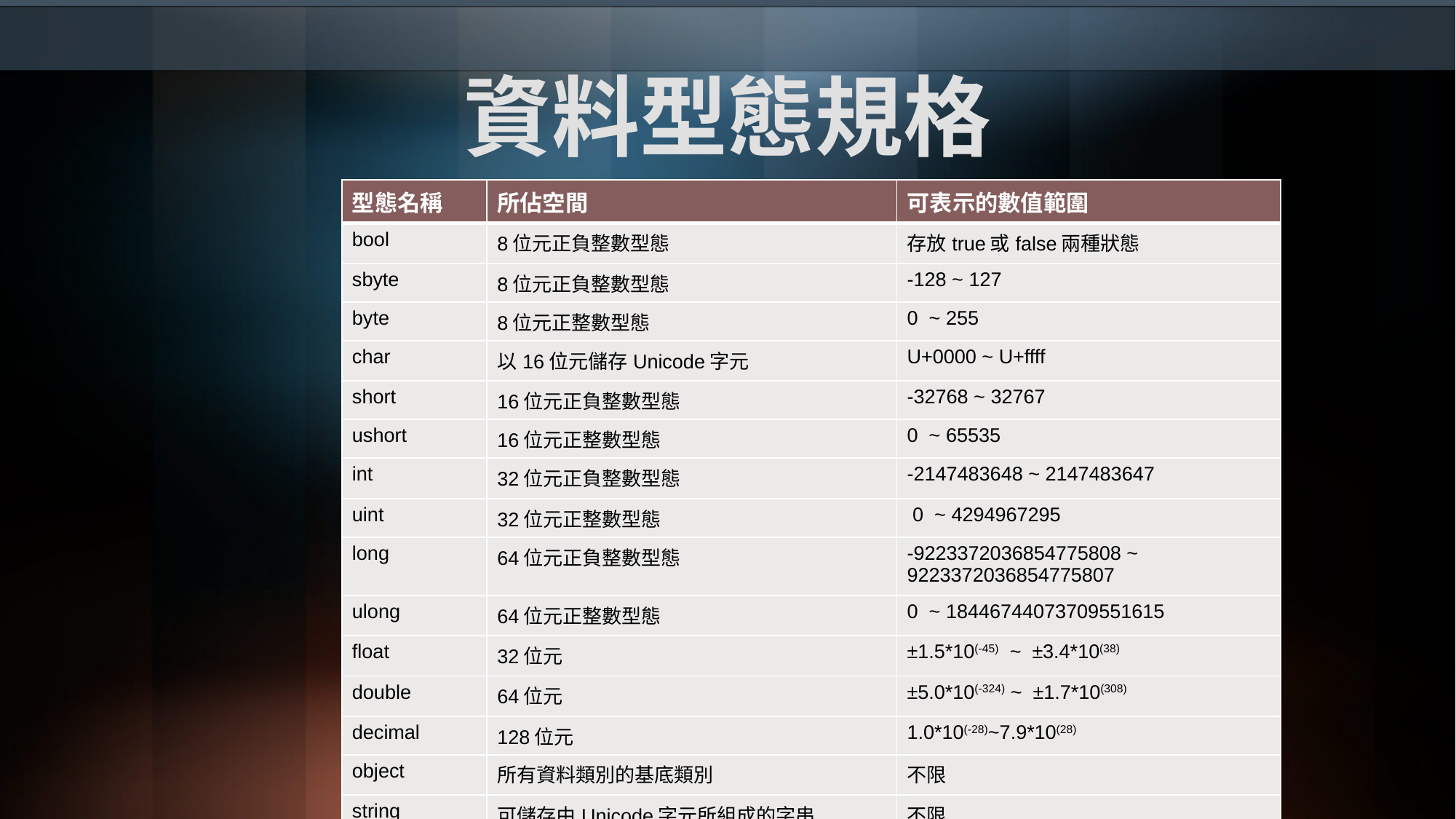

# 資料型態規格
| 型態名稱 | 所佔空間 | 可表示的數值範圍 |
| --- | --- | --- |
| bool | 8位元正負整數型態 | 存放true或false兩種狀態 |
| sbyte | 8位元正負整數型態 | -128 ~ 127 |
| byte | 8位元正整數型態 | 0 ~ 255 |
| char | 以16位元儲存Unicode字元 | U+0000 ~ U+ffff |
| short | 16位元正負整數型態 | -32768 ~ 32767 |
| ushort | 16位元正整數型態 | 0 ~ 65535 |
| int | 32位元正負整數型態 | -2147483648 ~ 2147483647 |
| uint | 32位元正整數型態 | 0 ~ 4294967295 |
| long | 64位元正負整數型態 | -9223372036854775808 ~ 9223372036854775807 |
| ulong | 64位元正整數型態 | 0 ~ 18446744073709551615 |
| float | 32位元 | ±1.5\*10(-45) ~ ±3.4\*10(38) |
| double | 64位元 | ±5.0\*10(-324) ~ ±1.7\*10(308) |
| decimal | 128位元 | 1.0\*10(-28)~7.9\*10(28) |
| object | 所有資料類別的基底類別 | 不限 |
| string | 可儲存由Unicode字元所組成的字串 | 不限 |